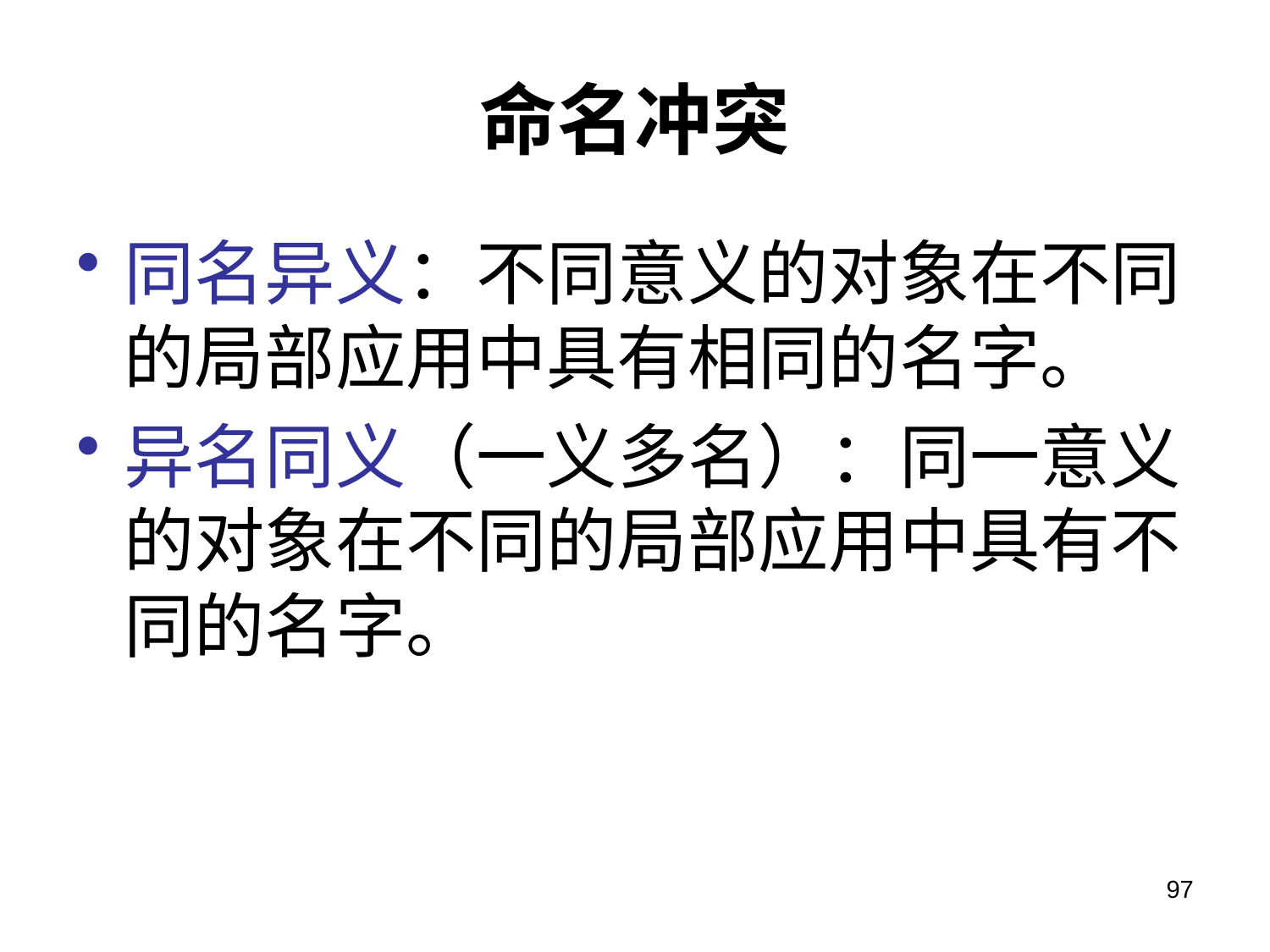

# 命名冲突
同名异义：不同意义的对象在不同的局部应用中具有相同的名字。
异名同义（一义多名）：同一意义的对象在不同的局部应用中具有不同的名字。

97